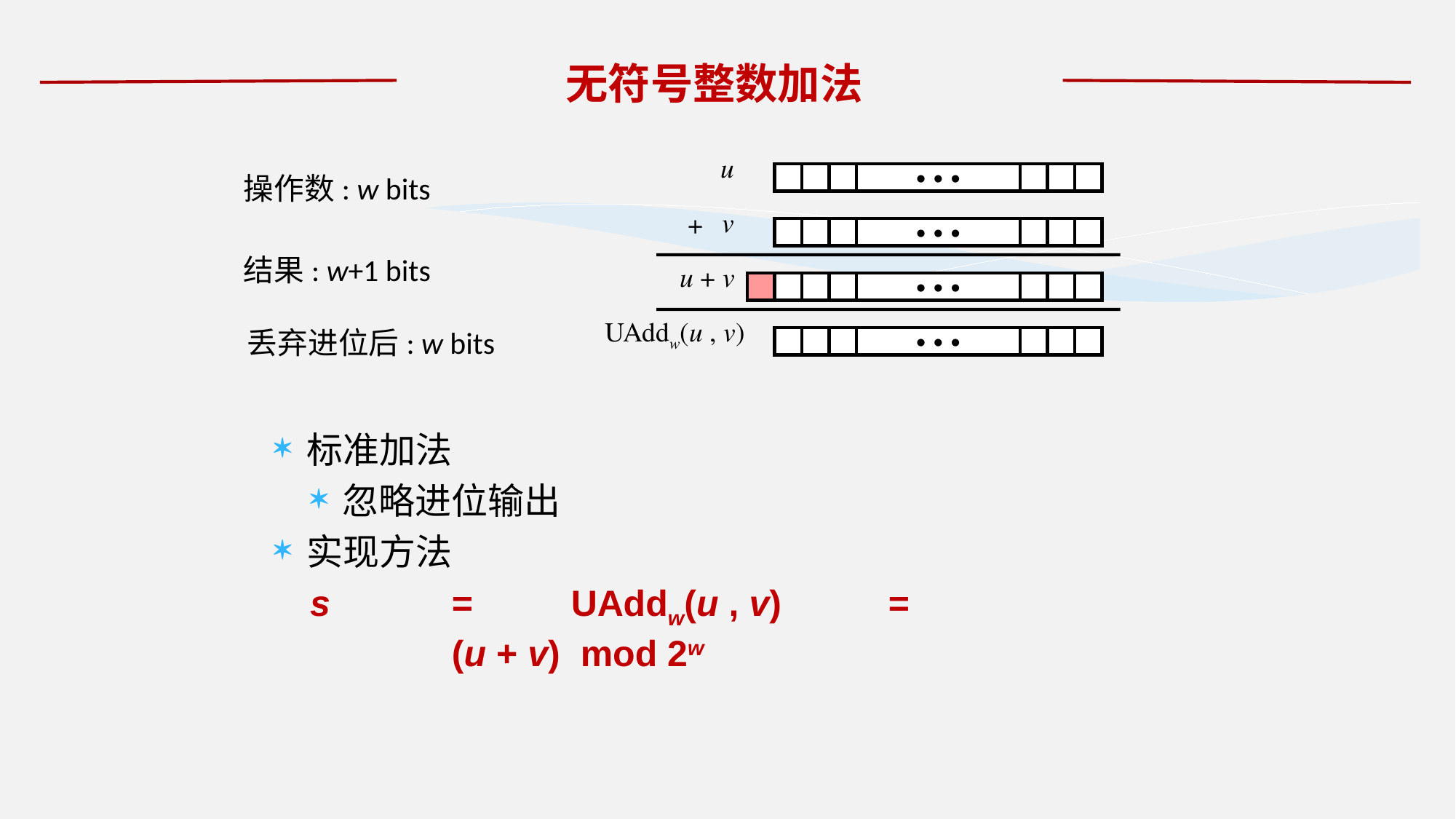

# 无符号整数加法
u
操作数: w bits

• • •

v
+

• • •

结果: w+1 bits

u + v

• • •

UAddw(u , v)

丢弃进位后: w bits

• • •

标准加法
忽略进位输出
实现方法
s		=	 UAddw(u , v)	=	(u + v)  mod 2w